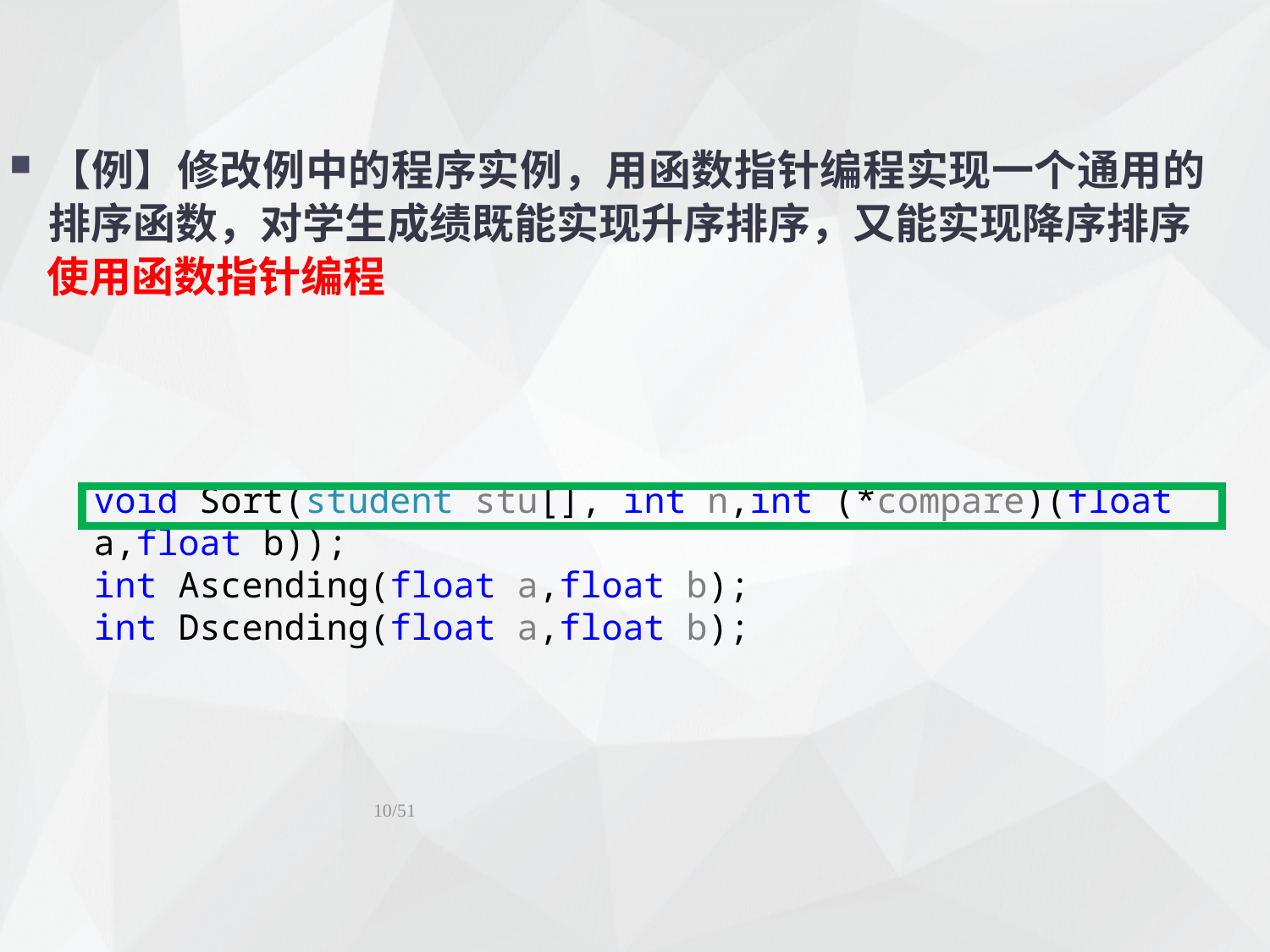

【例】修改例中的程序实例，用函数指针编程实现一个通用的排序函数，对学生成绩既能实现升序排序，又能实现降序排序
使用函数指针编程
void Sort(student stu[], int n,int (*compare)(float a,float b));
int Ascending(float a,float b);
int Dscending(float a,float b);

10/51